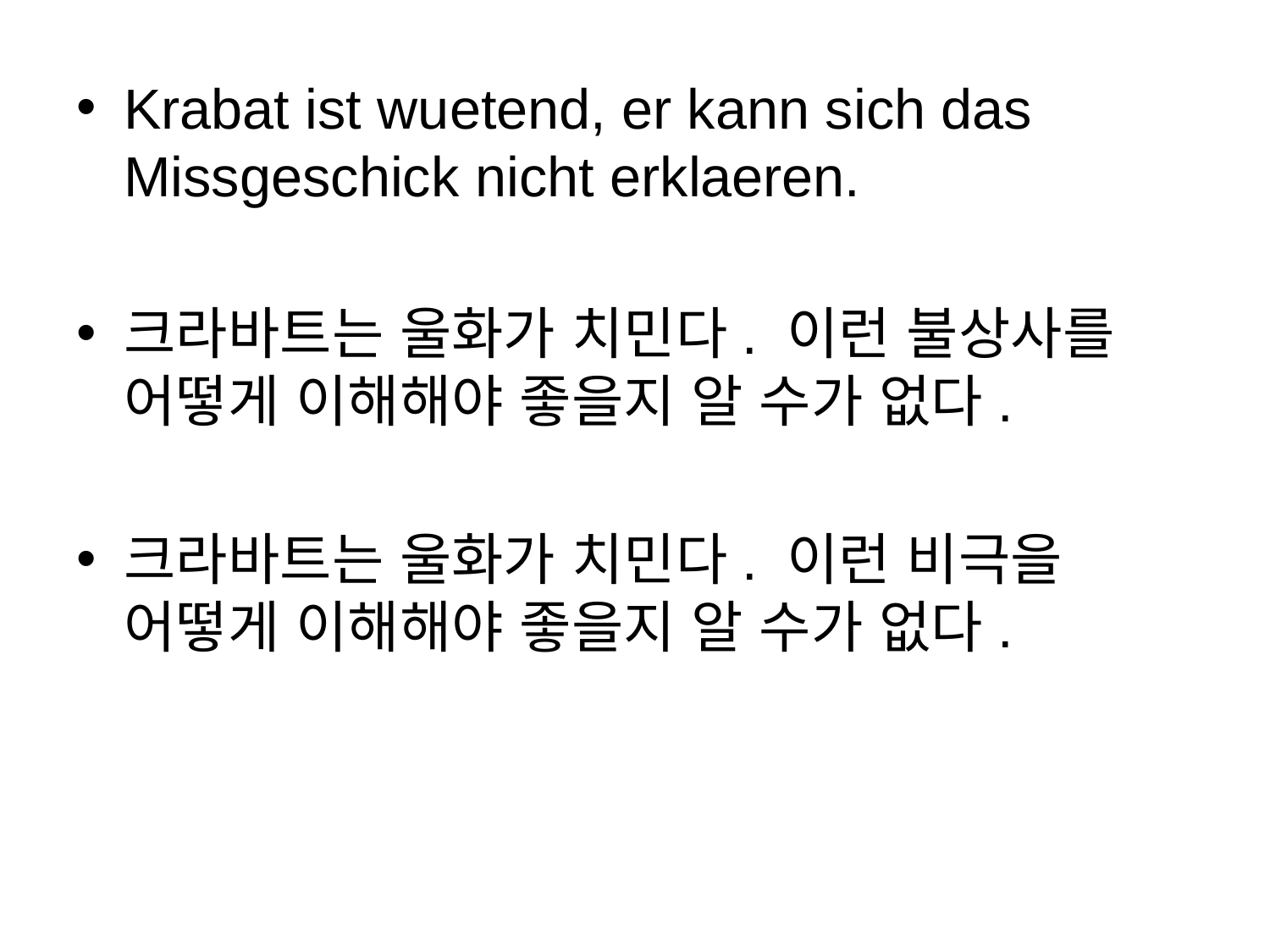

Krabat ist wuetend, er kann sich das Missgeschick nicht erklaeren.

크라바트는 울화가 치민다. 이런 불상사를 어떻게 이해해야 좋을지 알 수가 없다.

크라바트는 울화가 치민다. 이런 비극을 어떻게 이해해야 좋을지 알 수가 없다.